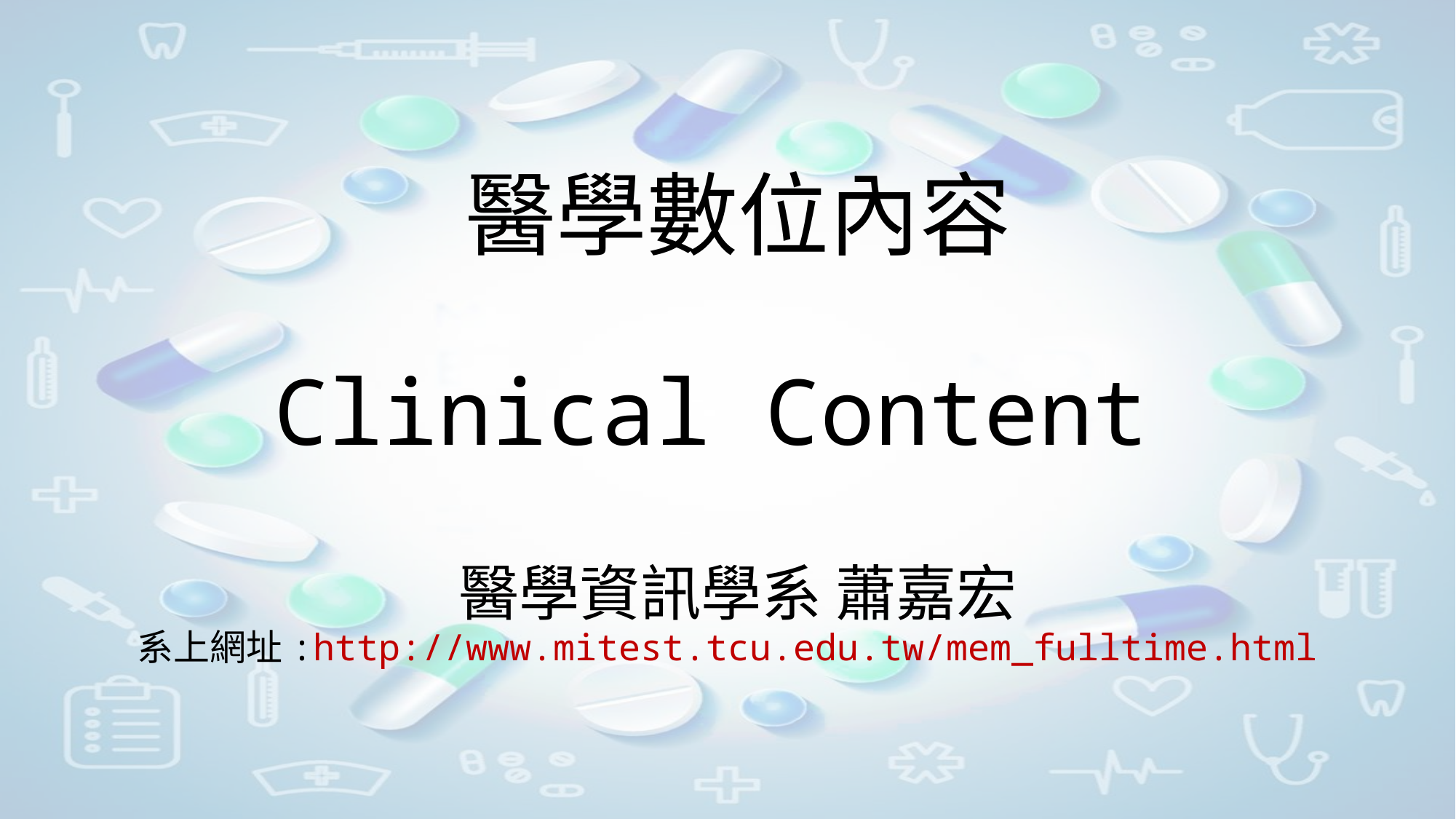

# 醫學數位內容 Clinical Content 醫學資訊學系 蕭嘉宏 系上網址:http://www.mitest.tcu.edu.tw/mem_fulltime.html